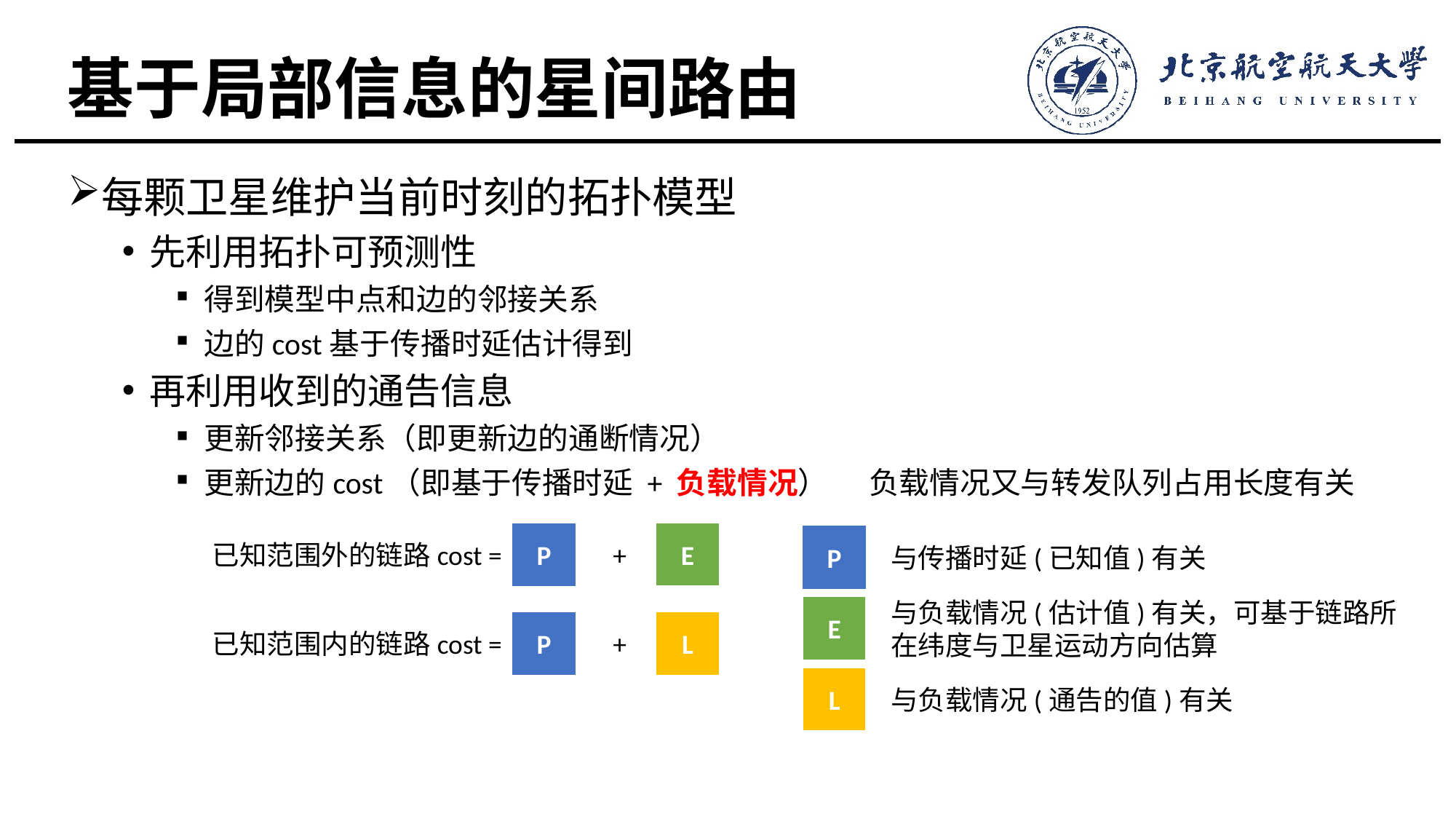

# 基于局部信息的星间路由
每颗卫星维护当前时刻的拓扑模型
先利用拓扑可预测性
得到模型中点和边的邻接关系
边的cost基于传播时延估计得到
再利用收到的通告信息
更新邻接关系（即更新边的通断情况）
更新边的cost（即基于传播时延 + 负载情况）      负载情况又与转发队列占用长度有关

P
E
P
已知范围外的链路cost =                  +
与传播时延(已知值)有关
与负载情况(估计值)有关，可基于链路所在纬度与卫星运动方向估算
E
P
L
已知范围内的链路cost =                  +
L
与负载情况(通告的值)有关
10